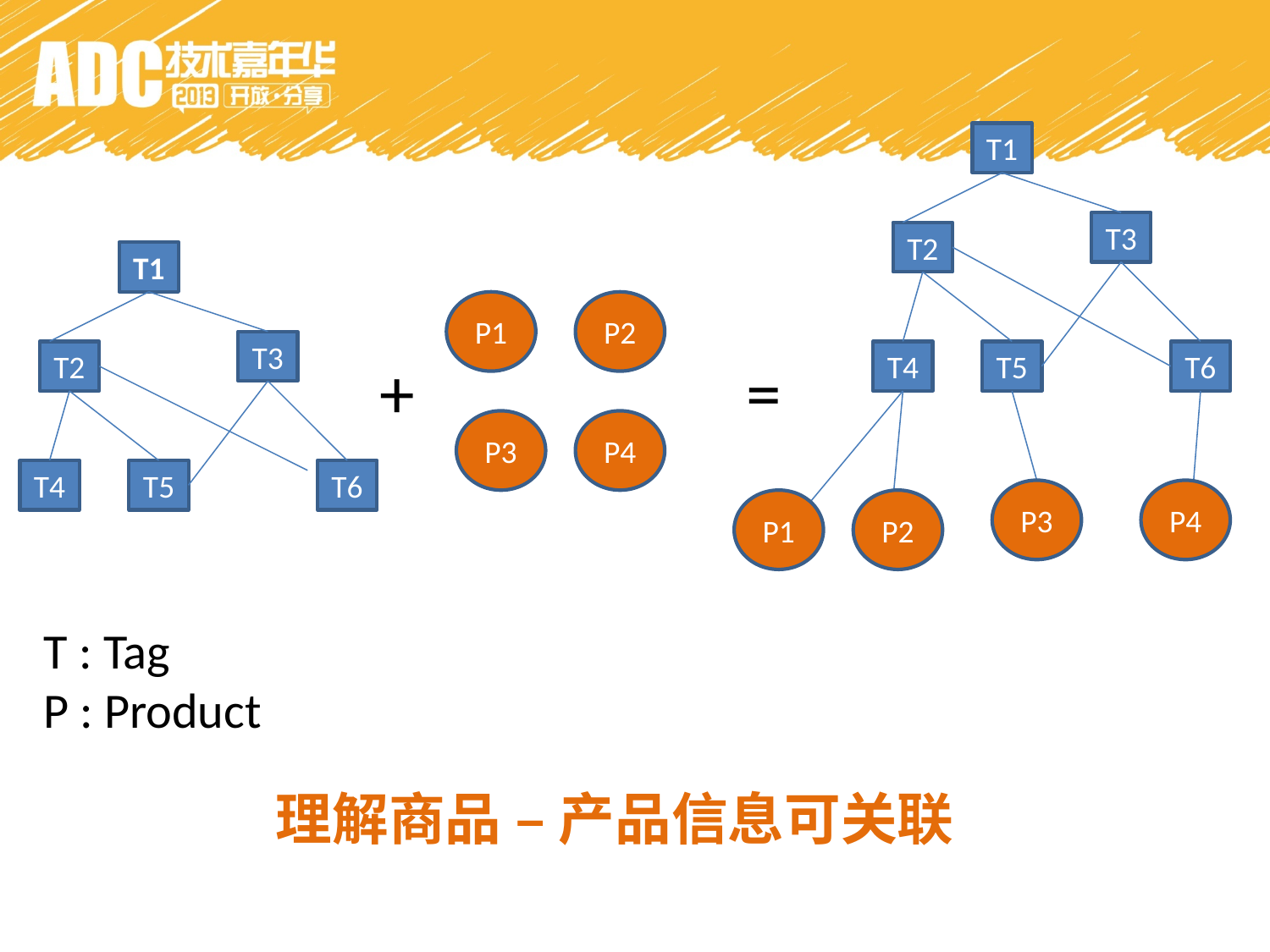

T1
T3
T2
T1
P1
P2
T3
T2
+
=
T4
T5
T6
P3
P4
T4
T5
T6
P3
P4
P1
P2
T : Tag
P : Product
理解商品 – 产品信息可关联